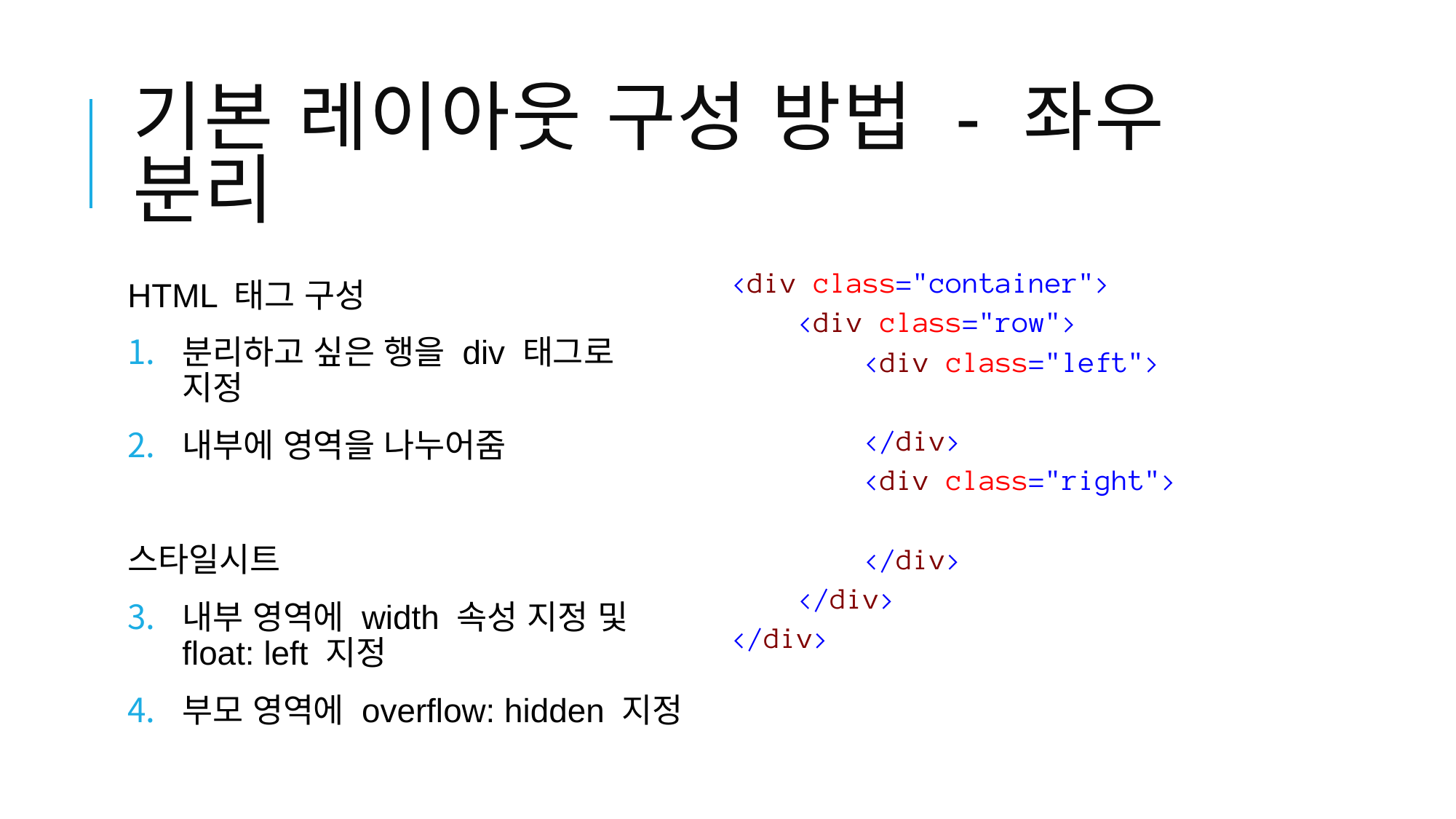

# 기본 레이아웃 구성 방법 - 좌우 분리
HTML 태그 구성
분리하고 싶은 행을 div 태그로 지정
내부에 영역을 나누어줌

스타일시트
내부 영역에 width 속성 지정 및 float: left 지정
부모 영역에 overflow: hidden 지정
<div class="container">
    <div class="row">
        <div class="left">

        </div>
        <div class="right">

        </div>
    </div>
</div>